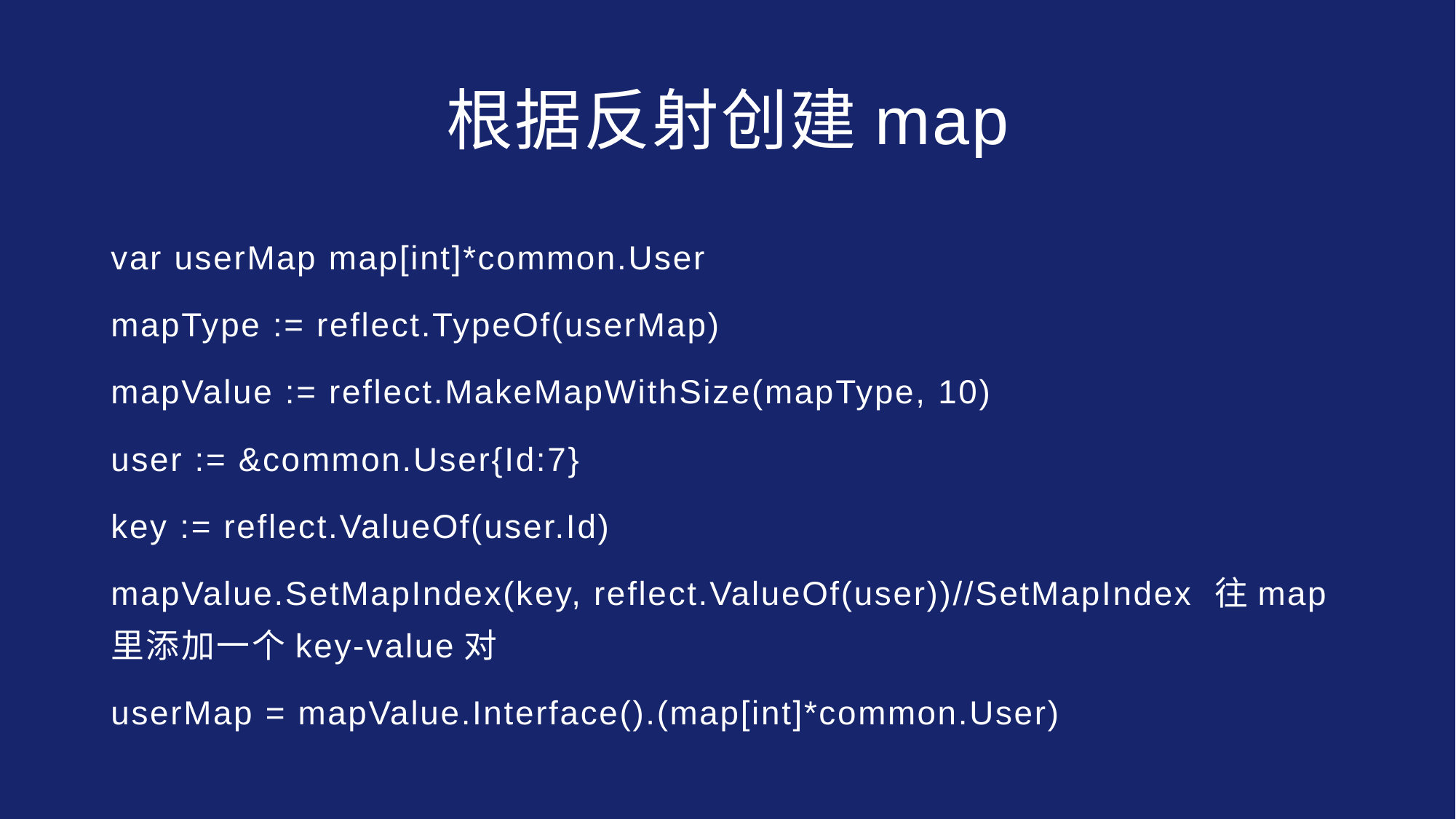

# 根据反射创建map
var userMap map[int]*common.User
mapType := reflect.TypeOf(userMap)
mapValue := reflect.MakeMapWithSize(mapType, 10)
user := &common.User{Id:7}
key := reflect.ValueOf(user.Id)
mapValue.SetMapIndex(key, reflect.ValueOf(user))//SetMapIndex 往map里添加一个key-value对
userMap = mapValue.Interface().(map[int]*common.User)